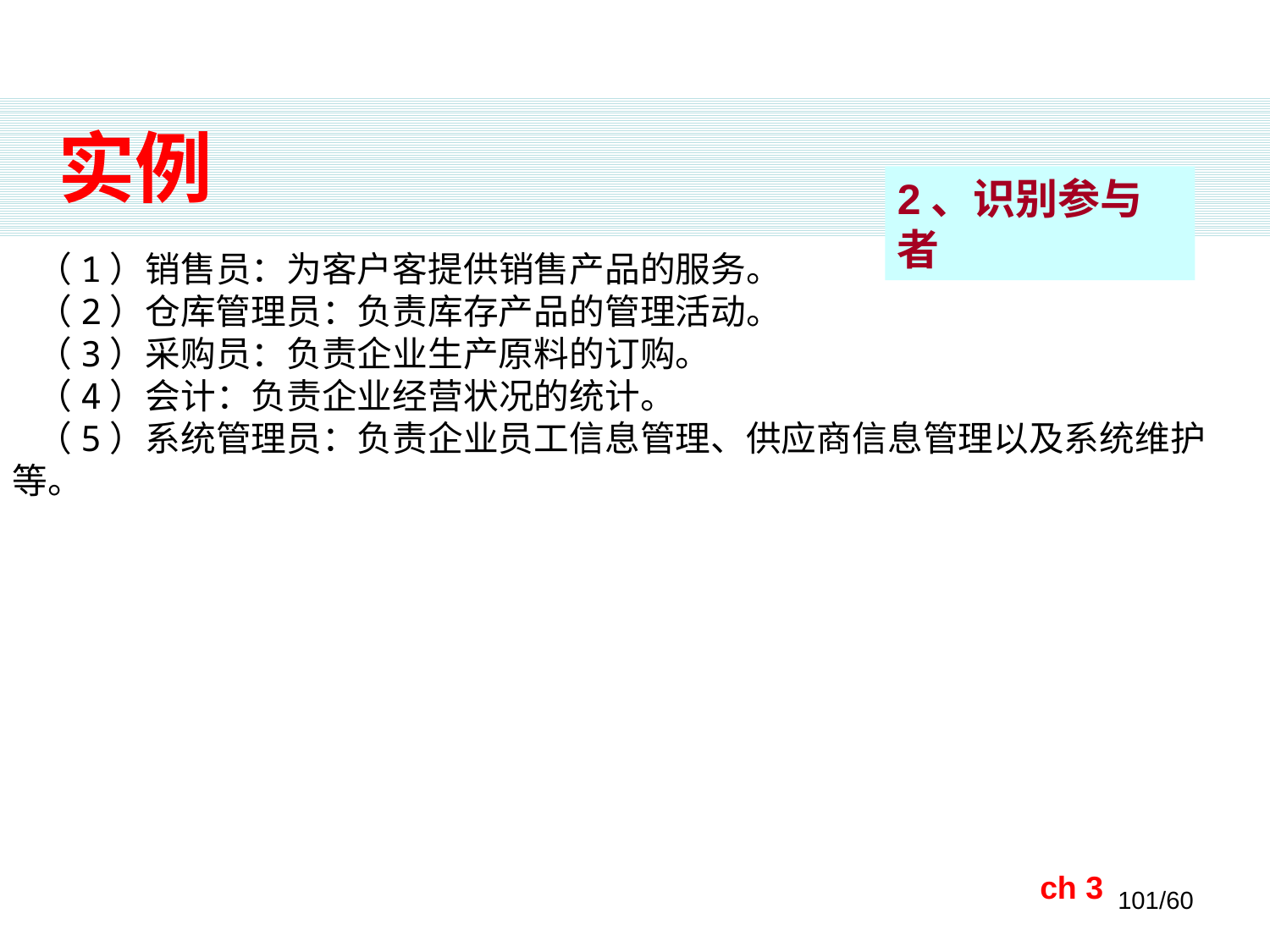

# 实例
2、识别参与者
  （1）销售员：为客户客提供销售产品的服务。
  （2）仓库管理员：负责库存产品的管理活动。
  （3）采购员：负责企业生产原料的订购。
  （4）会计：负责企业经营状况的统计。
  （5）系统管理员：负责企业员工信息管理、供应商信息管理以及系统维护等。
ch 3
101/60